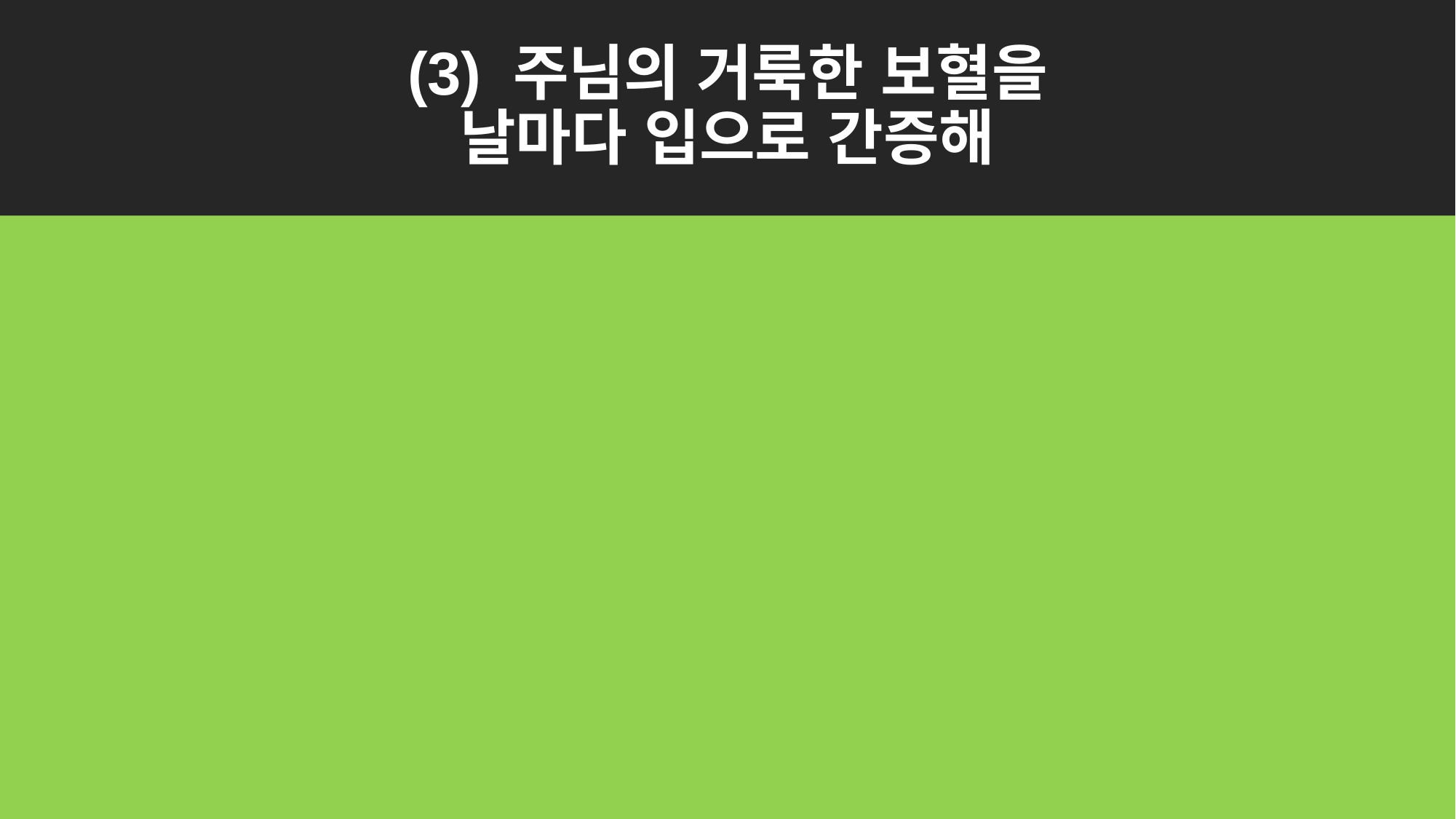

# (3) 주님의 거룩한 보혈을 날마다 입으로 간증해